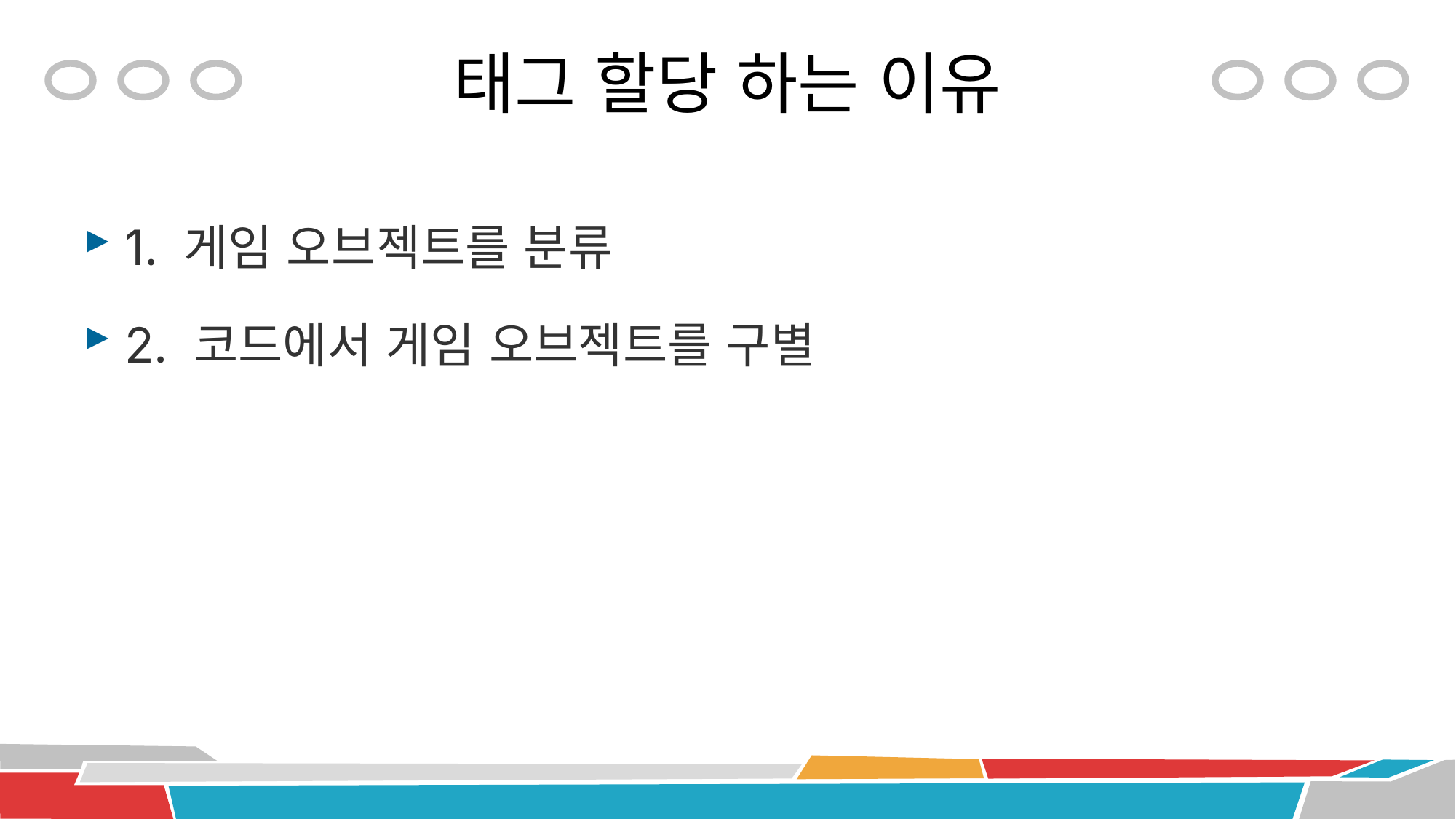

# 태그 할당 하는 이유
1. 게임 오브젝트를 분류
2. 코드에서 게임 오브젝트를 구별